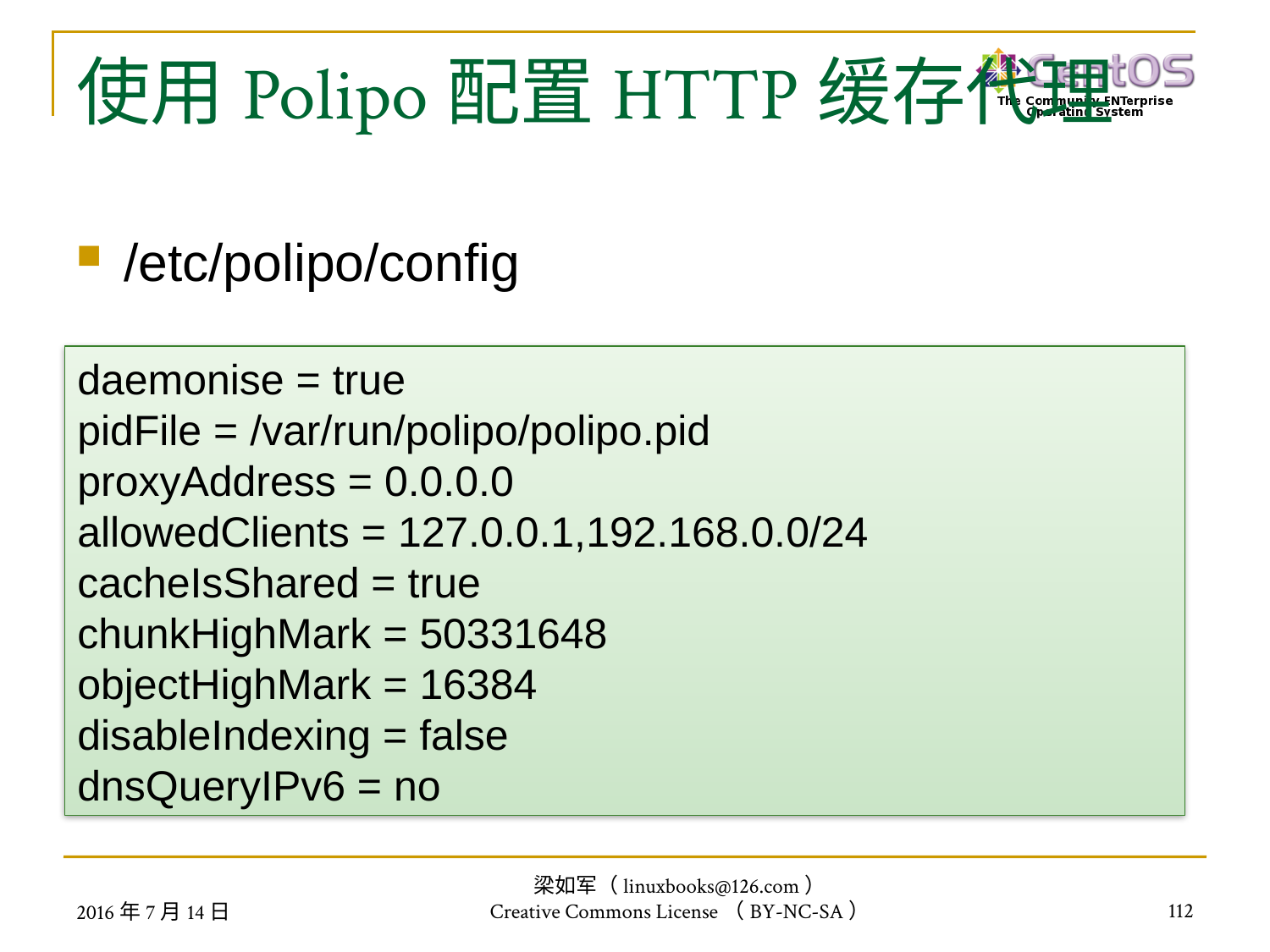

# 使用Polipo配置HTTP缓存代理
/etc/polipo/config
daemonise = true
pidFile = /var/run/polipo/polipo.pid
proxyAddress = 0.0.0.0
allowedClients = 127.0.0.1,192.168.0.0/24
cacheIsShared = true
chunkHighMark = 50331648
objectHighMark = 16384
disableIndexing = false
dnsQueryIPv6 = no
梁如军（linuxbooks@126.com）
Creative Commons License（BY-NC-SA）
2016年7月14日
112